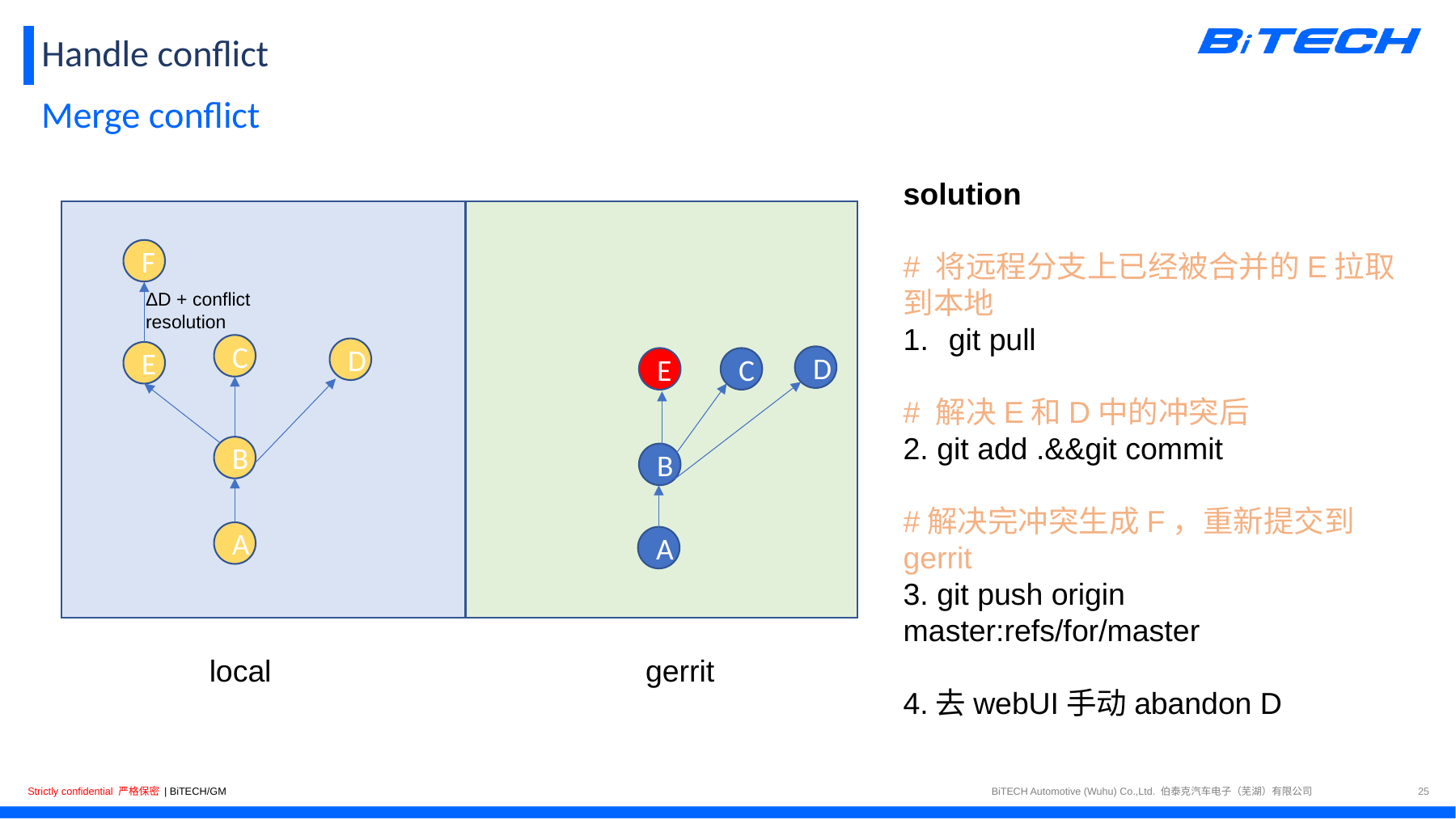

# Handle conflict
Merge conflict
solution

# 将远程分支上已经被合并的E拉取到本地
git pull

# 解决E和D中的冲突后
2. git add .&&git commit

#解决完冲突生成F，重新提交到gerrit
3. git push origin master:refs/for/master

4.去webUI手动abandon D

F
ΔD + conflict
resolution

C
D
E
D
E
C
B
B
A
A
gerrit
local
25